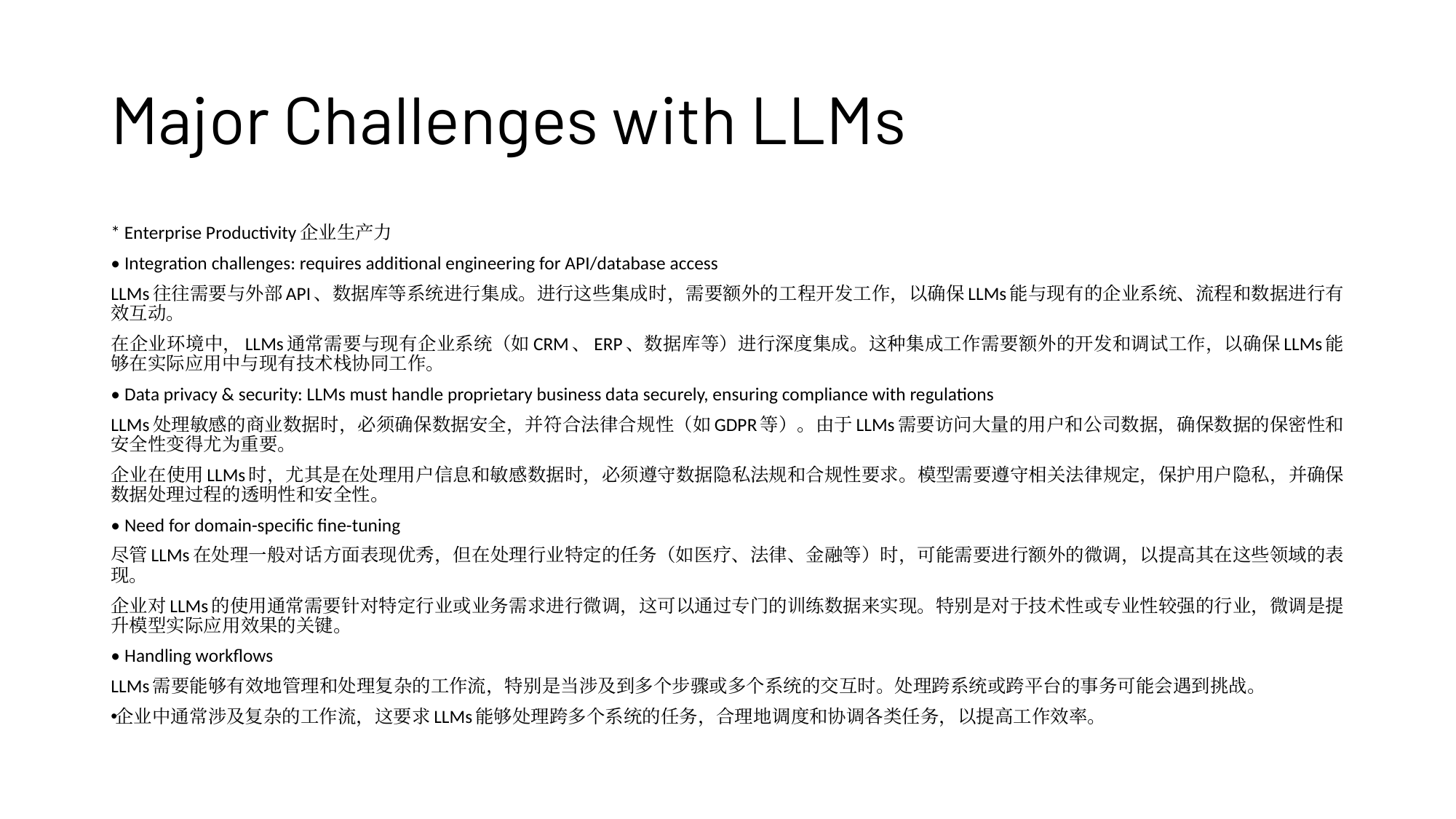

# Major Challenges with LLMs
* Enterprise Productivity企业生产力
• Integration challenges: requires additional engineering for API/database access
LLMs往往需要与外部API、数据库等系统进行集成。进行这些集成时，需要额外的工程开发工作，以确保LLMs能与现有的企业系统、流程和数据进行有效互动。
在企业环境中，LLMs通常需要与现有企业系统（如CRM、ERP、数据库等）进行深度集成。这种集成工作需要额外的开发和调试工作，以确保LLMs能够在实际应用中与现有技术栈协同工作。
• Data privacy & security: LLMs must handle proprietary business data securely, ensuring compliance with regulations
LLMs处理敏感的商业数据时，必须确保数据安全，并符合法律合规性（如GDPR等）。由于LLMs需要访问大量的用户和公司数据，确保数据的保密性和安全性变得尤为重要。
企业在使用LLMs时，尤其是在处理用户信息和敏感数据时，必须遵守数据隐私法规和合规性要求。模型需要遵守相关法律规定，保护用户隐私，并确保数据处理过程的透明性和安全性。
• Need for domain-specific fine-tuning
尽管LLMs在处理一般对话方面表现优秀，但在处理行业特定的任务（如医疗、法律、金融等）时，可能需要进行额外的微调，以提高其在这些领域的表现。
企业对LLMs的使用通常需要针对特定行业或业务需求进行微调，这可以通过专门的训练数据来实现。特别是对于技术性或专业性较强的行业，微调是提升模型实际应用效果的关键。
• Handling workflows
LLMs需要能够有效地管理和处理复杂的工作流，特别是当涉及到多个步骤或多个系统的交互时。处理跨系统或跨平台的事务可能会遇到挑战。
企业中通常涉及复杂的工作流，这要求LLMs能够处理跨多个系统的任务，合理地调度和协调各类任务，以提高工作效率。